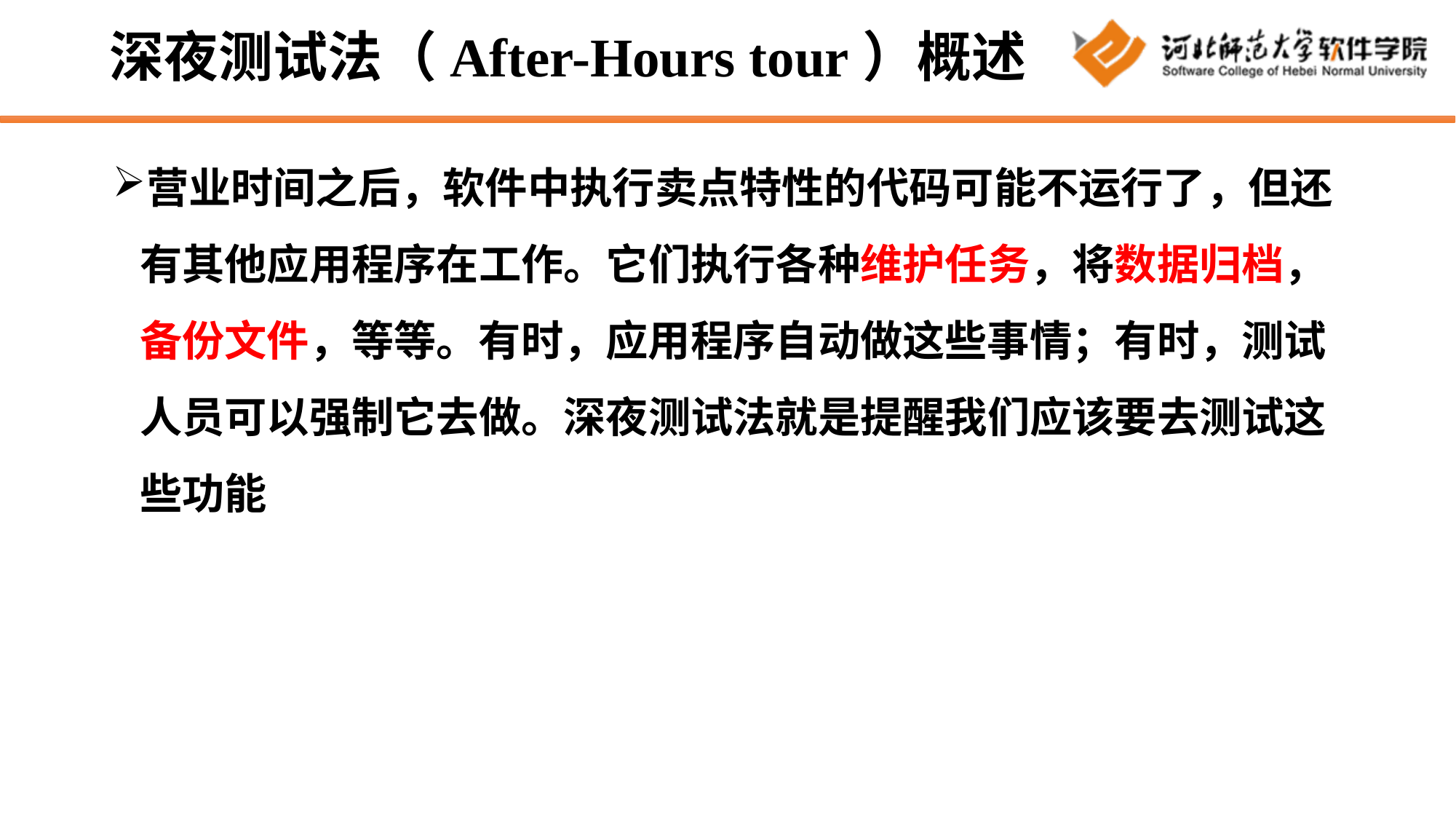

# 深夜测试法（After-Hours tour）概述
营业时间之后，软件中执行卖点特性的代码可能不运行了，但还有其他应用程序在工作。它们执行各种维护任务，将数据归档，备份文件，等等。有时，应用程序自动做这些事情；有时，测试人员可以强制它去做。深夜测试法就是提醒我们应该要去测试这些功能